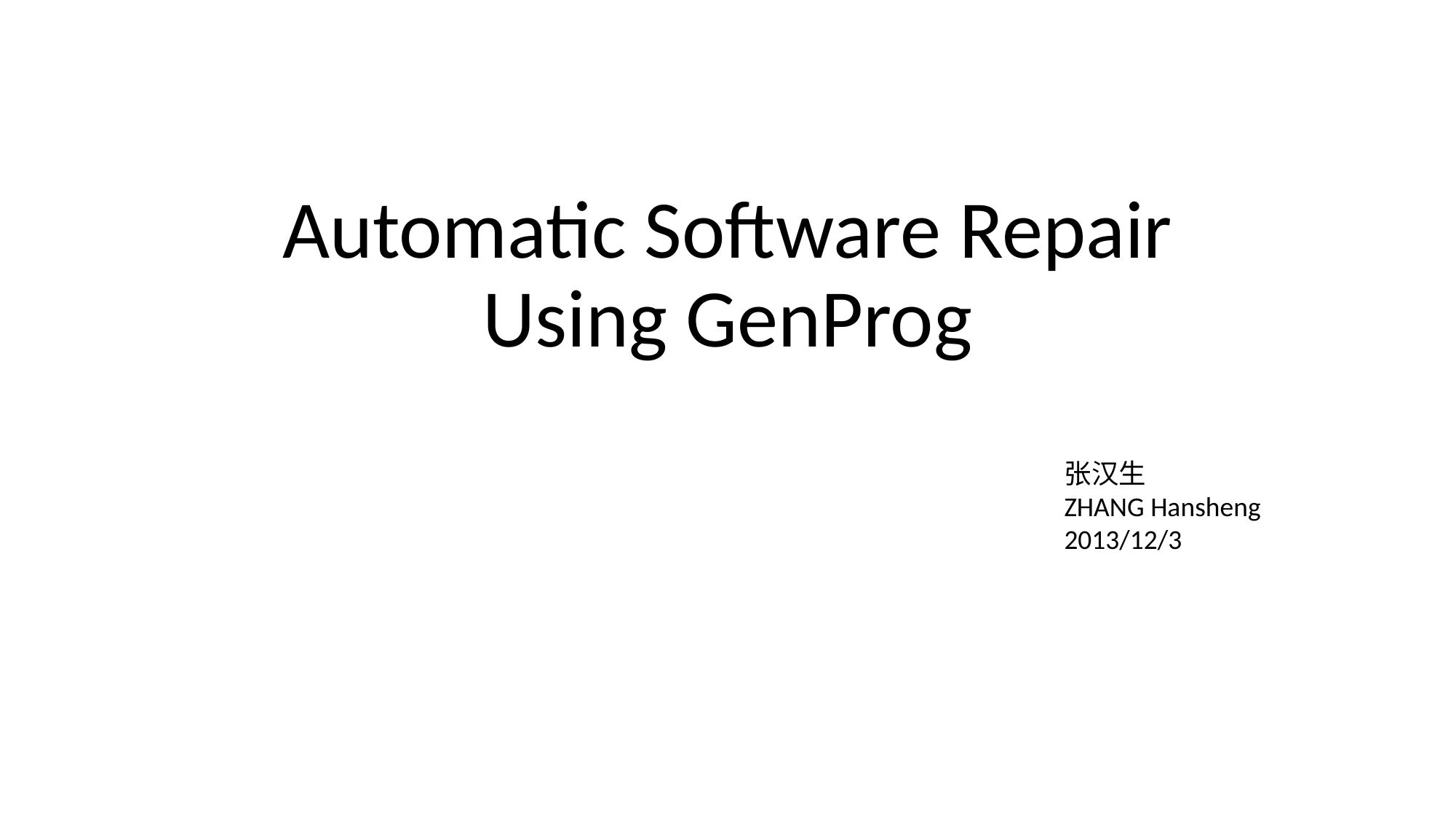

# Automatic Software Repair Using GenProg

张汉生
ZHANG Hansheng
2013/12/3